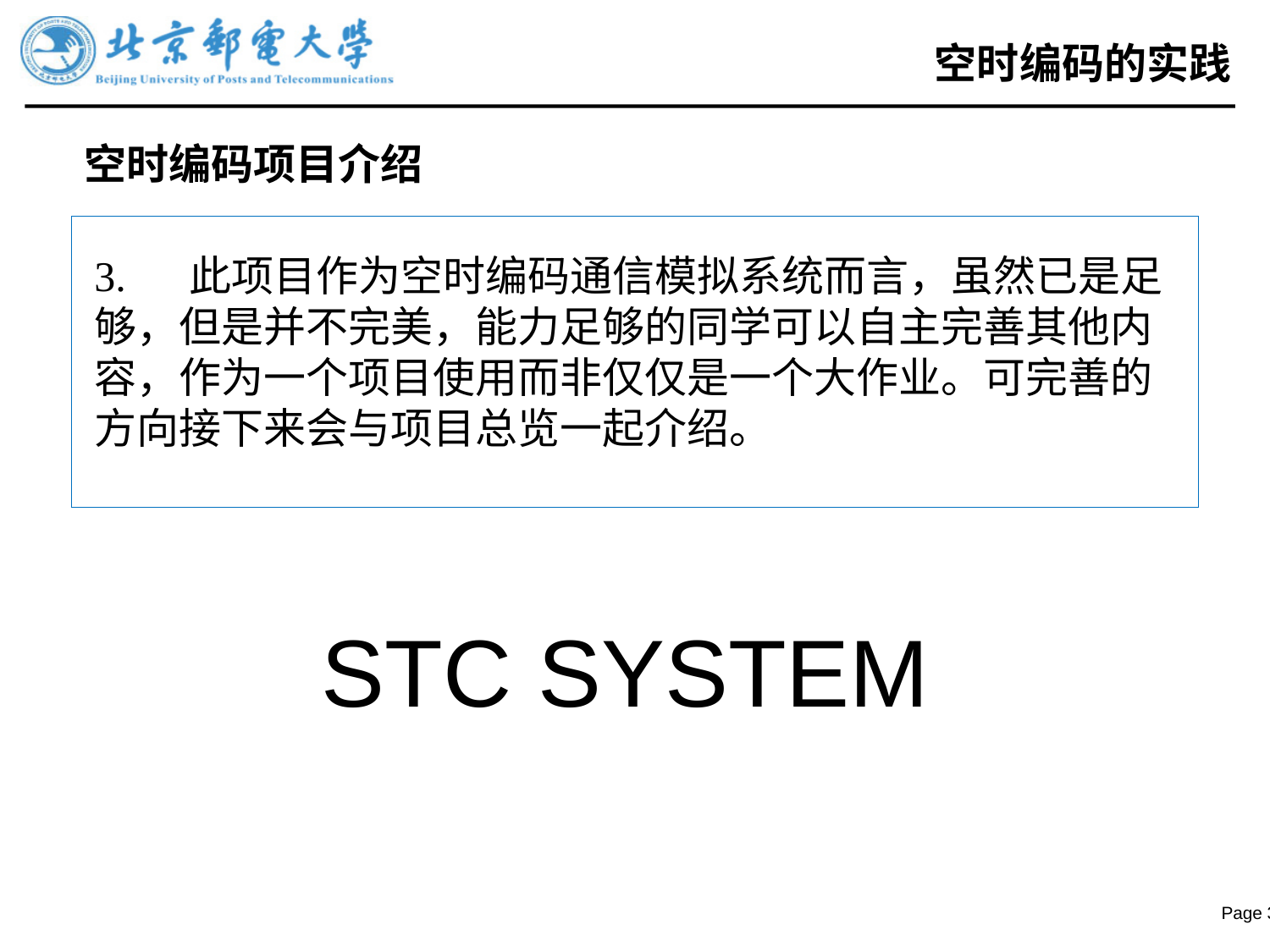

# 空时编码的实践
空时编码项目介绍

3.     此项目作为空时编码通信模拟系统而言，虽然已是足够，但是并不完美，能力足够的同学可以自主完善其他内容，作为一个项目使用而非仅仅是一个大作业。可完善的方向接下来会与项目总览一起介绍。
STC SYSTEM